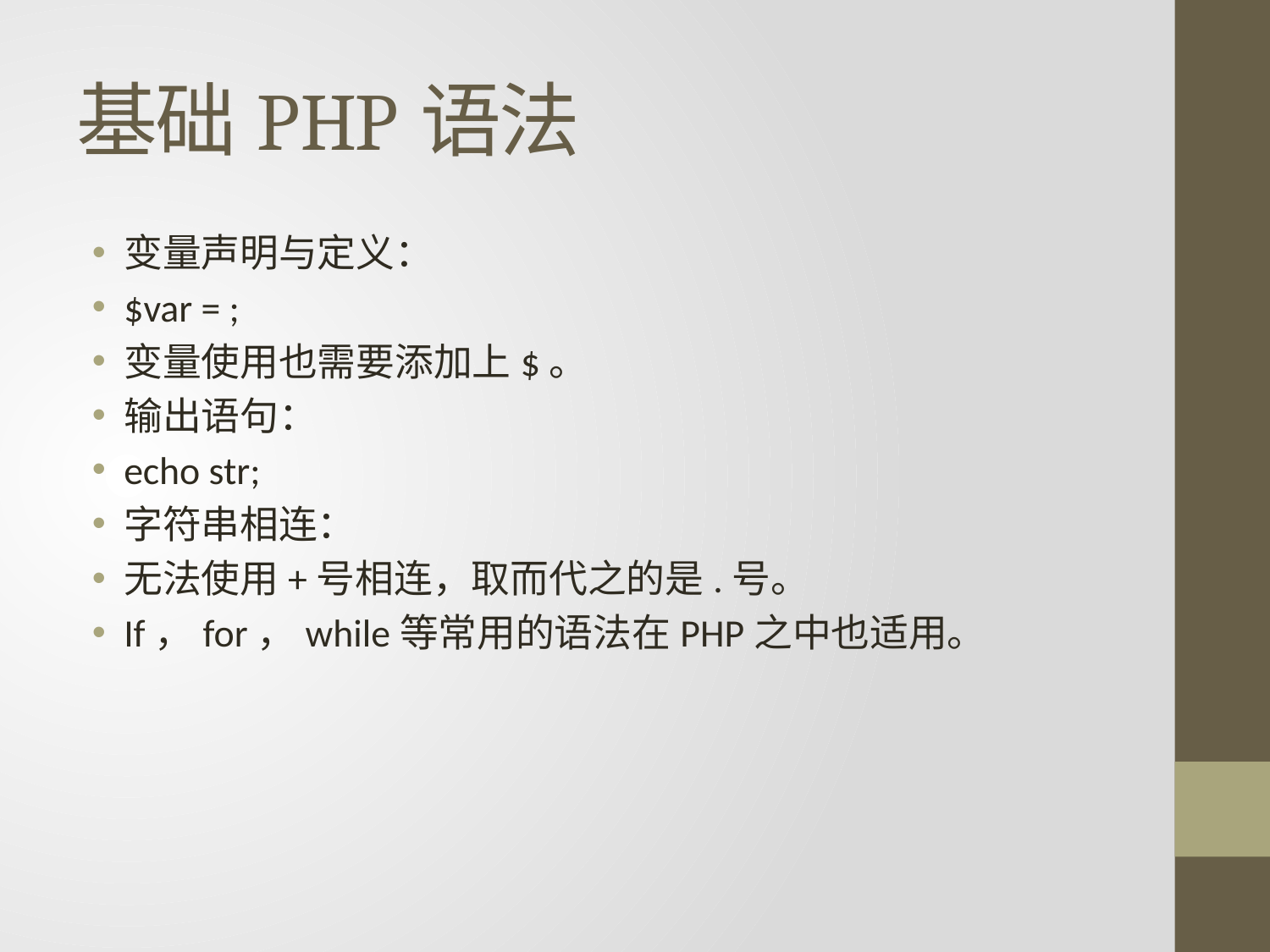

# 基础PHP语法
变量声明与定义：
$var = ;
变量使用也需要添加上$。
输出语句：
echo str;
字符串相连：
无法使用+号相连，取而代之的是.号。
If，for，while等常用的语法在PHP之中也适用。